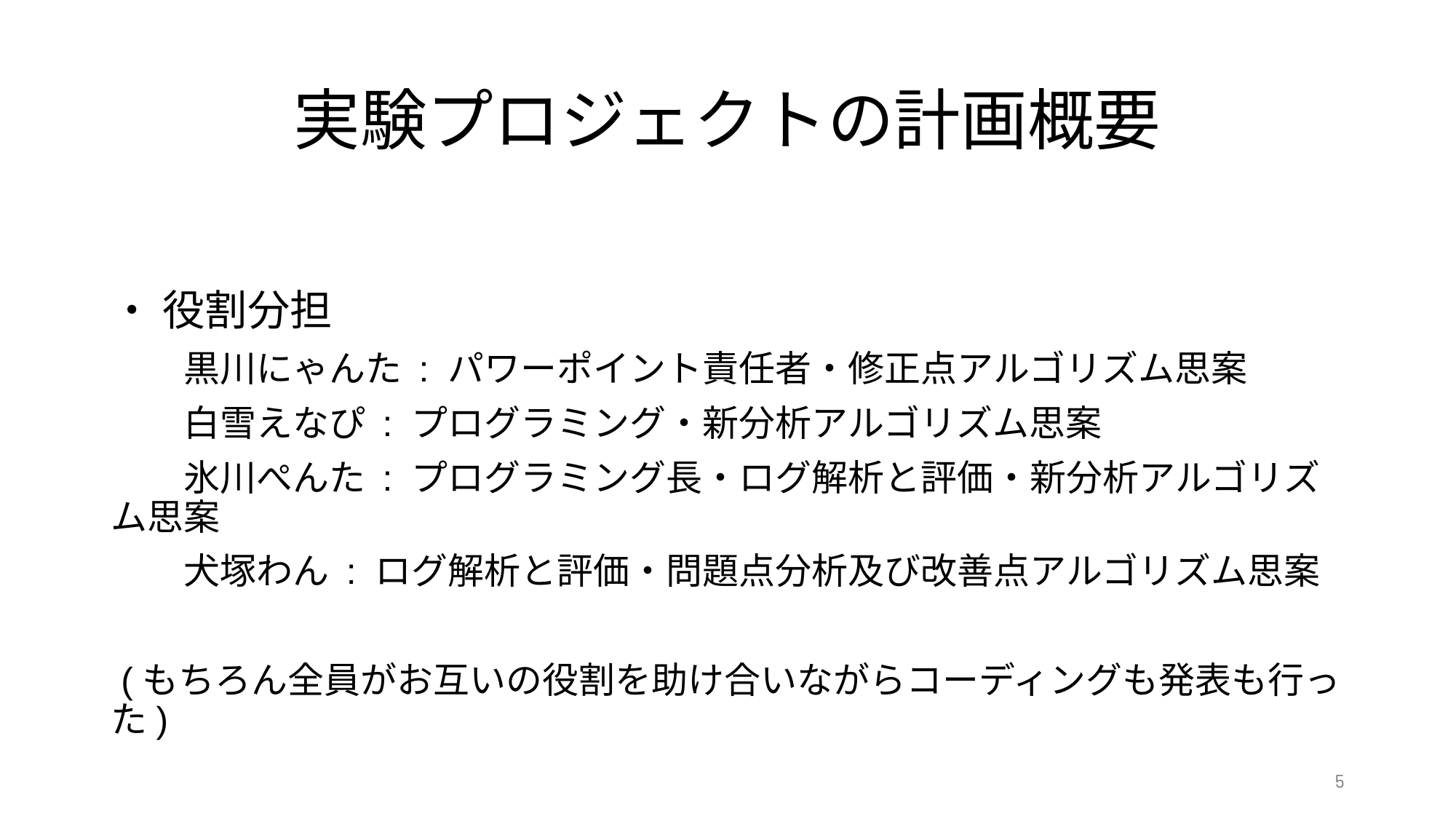

# 実験プロジェクトの計画概要

・ 役割分担
　　黒川にゃんた : パワーポイント責任者・修正点アルゴリズム思案
　　白雪えなぴ : プログラミング・新分析アルゴリズム思案
　　氷川ぺんた : プログラミング長・ログ解析と評価・新分析アルゴリズム思案
　　犬塚わん : ログ解析と評価・問題点分析及び改善点アルゴリズム思案

 (もちろん全員がお互いの役割を助け合いながらコーディングも発表も行った)
5